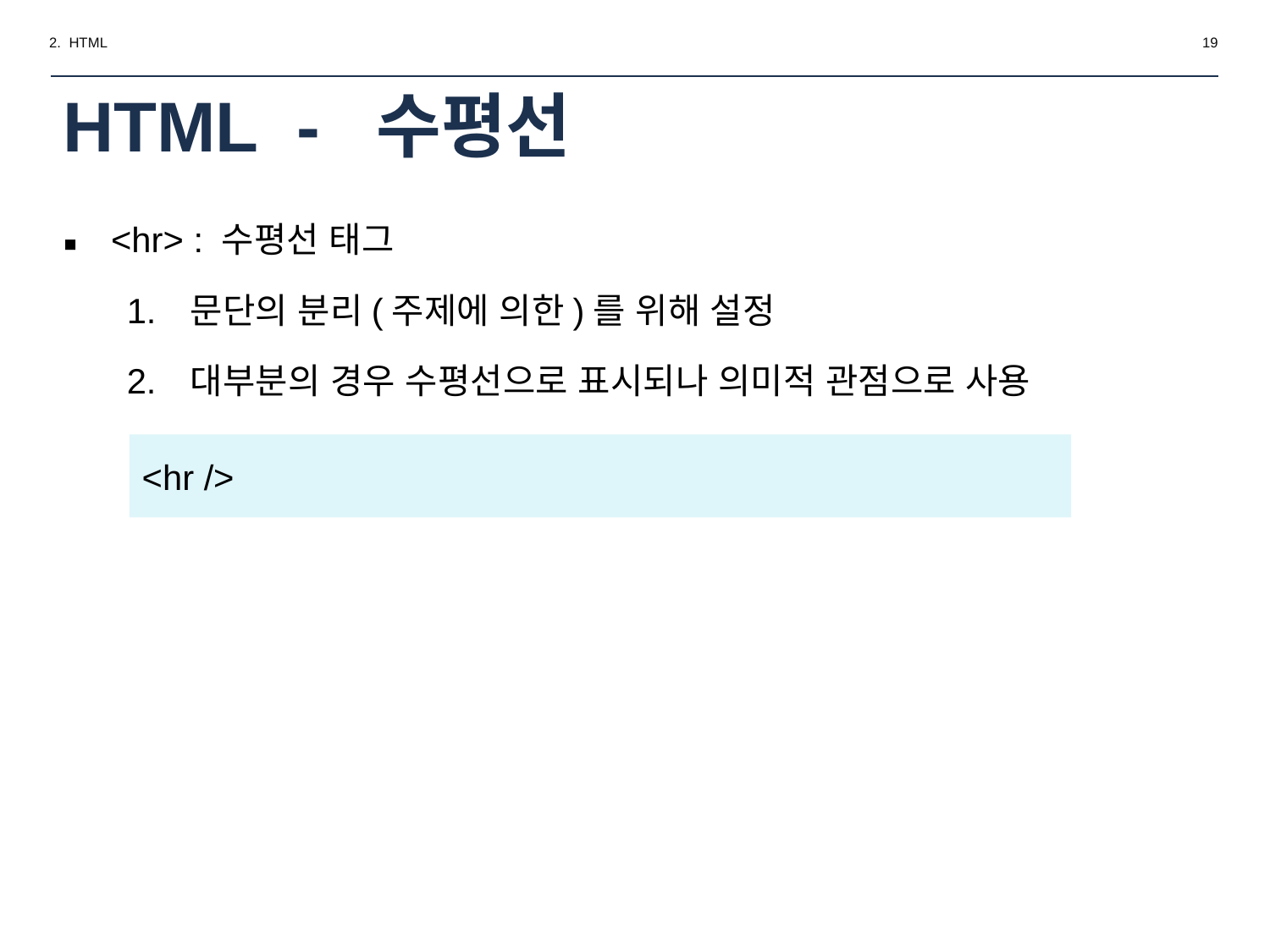

2.  HTML
19
# HTML  -  수평선
<hr> : 수평선 태그
문단의 분리(주제에 의한)를 위해 설정
대부분의 경우 수평선으로 표시되나 의미적 관점으로 사용
<hr />